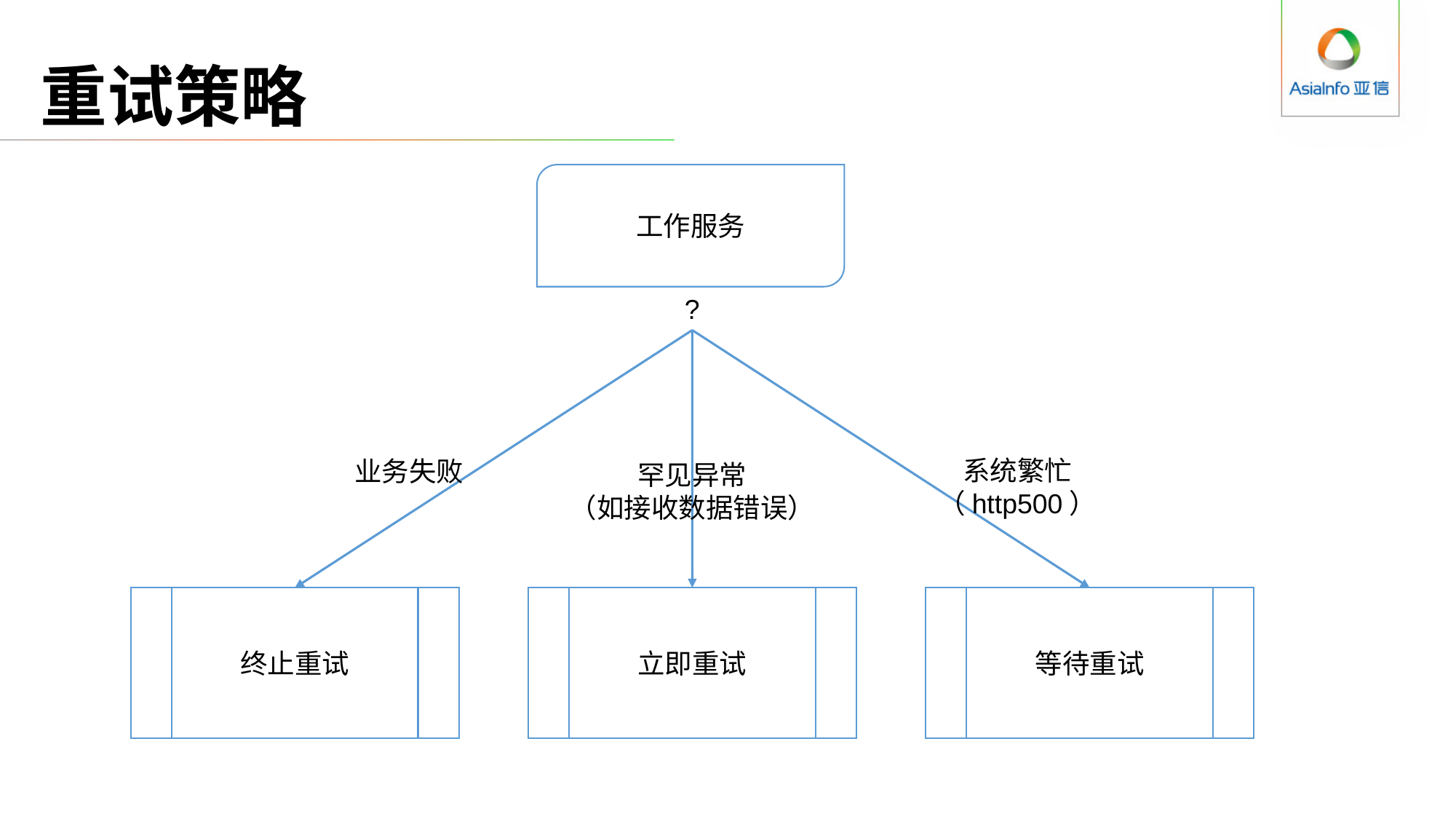

# 重试策略
工作服务
?
系统繁忙
（http500）
业务失败
罕见异常
（如接收数据错误）
终止重试
立即重试
等待重试